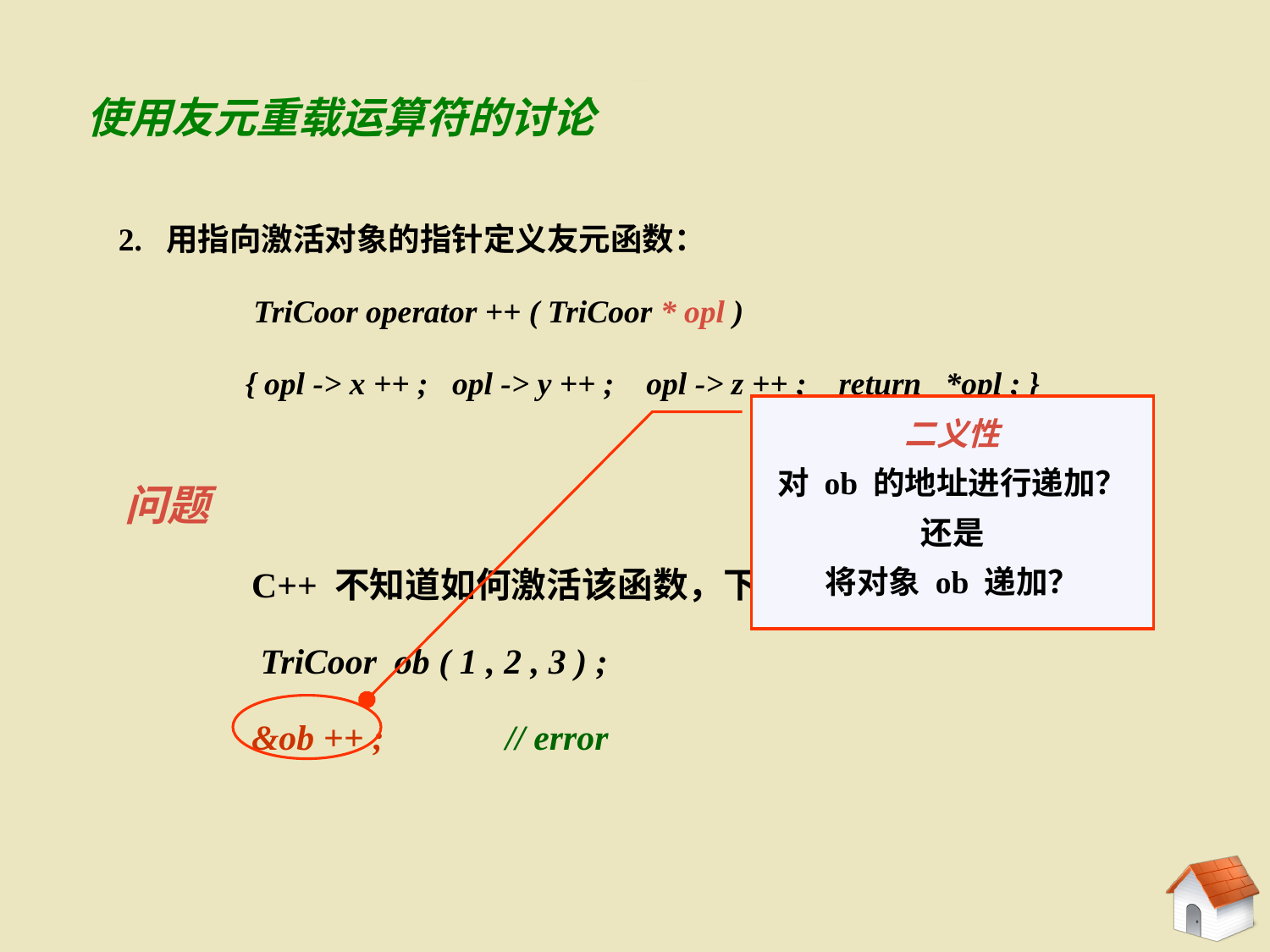

使用友元重载运算符的讨论
7.2.2  用友元函数重载算符
2.  用指向激活对象的指针定义友元函数：
	 TriCoor operator ++ ( TriCoor * opl )
	{ opl -> x ++ ;   opl -> y ++ ;    opl -> z ++ ;    return   *opl ; }
二义性
对 ob 的地址进行递加？
还是
将对象 ob 递加？
问题
	C++ 不知道如何激活该函数，下述代码无法编译：
	 TriCoor  ob ( 1 , 2 , 3 ) ;
	&ob ++ ;	// error